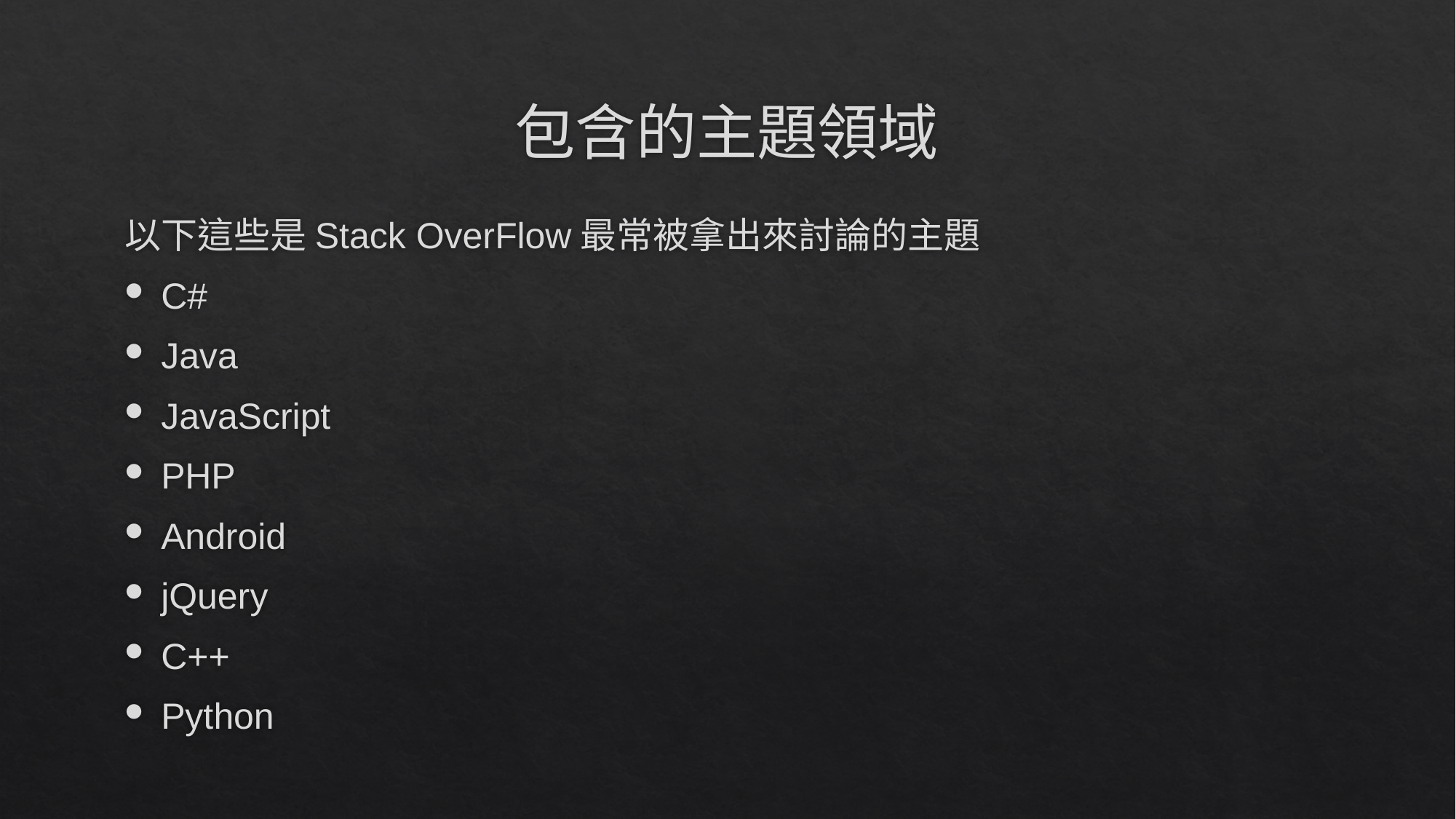

# 包含的主題領域
以下這些是Stack OverFlow最常被拿出來討論的主題
C#
Java
JavaScript
PHP
Android
jQuery
C++
Python